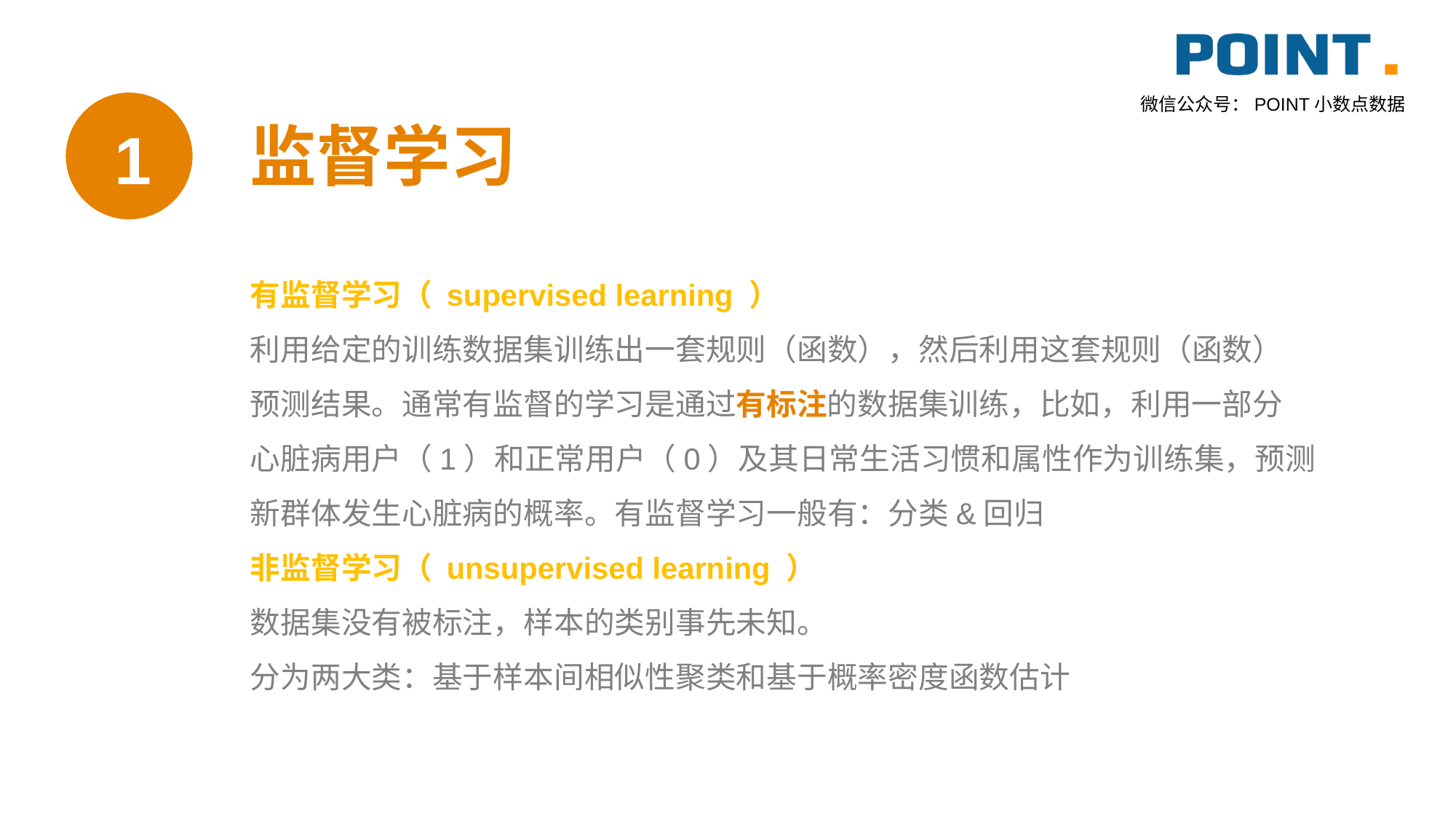

1
监督学习
有监督学习（ supervised learning ）
利用给定的训练数据集训练出一套规则（函数），然后利用这套规则（函数）
预测结果。通常有监督的学习是通过有标注的数据集训练，比如，利用一部分
心脏病用户（1）和正常用户（0）及其日常生活习惯和属性作为训练集，预测
新群体发生心脏病的概率。有监督学习一般有：分类&回归
非监督学习（ unsupervised learning ）
数据集没有被标注，样本的类别事先未知。
分为两大类：基于样本间相似性聚类和基于概率密度函数估计